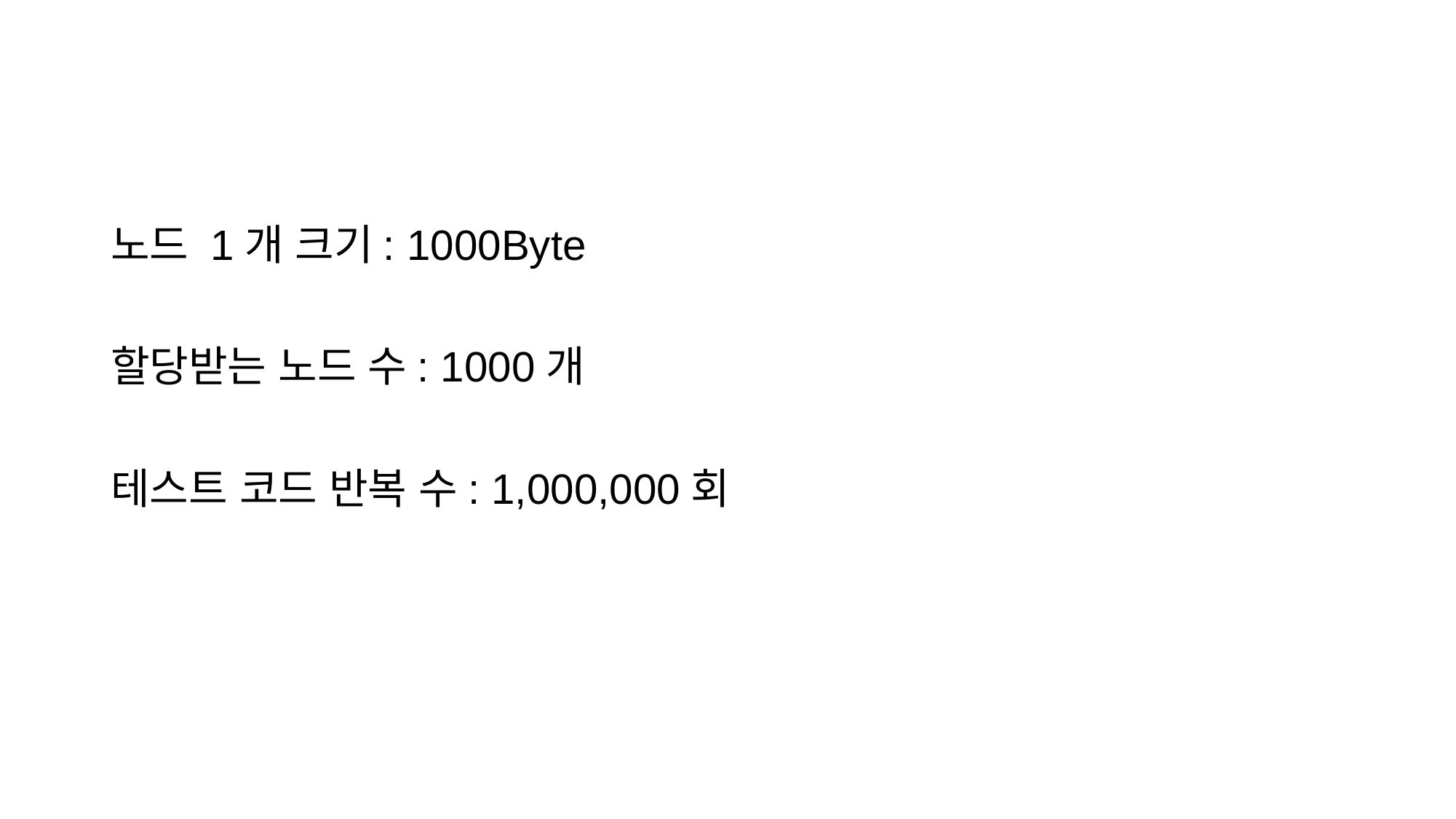

노드 1개 크기: 1000Byte

할당받는 노드 수: 1000개

테스트 코드 반복 수: 1,000,000회